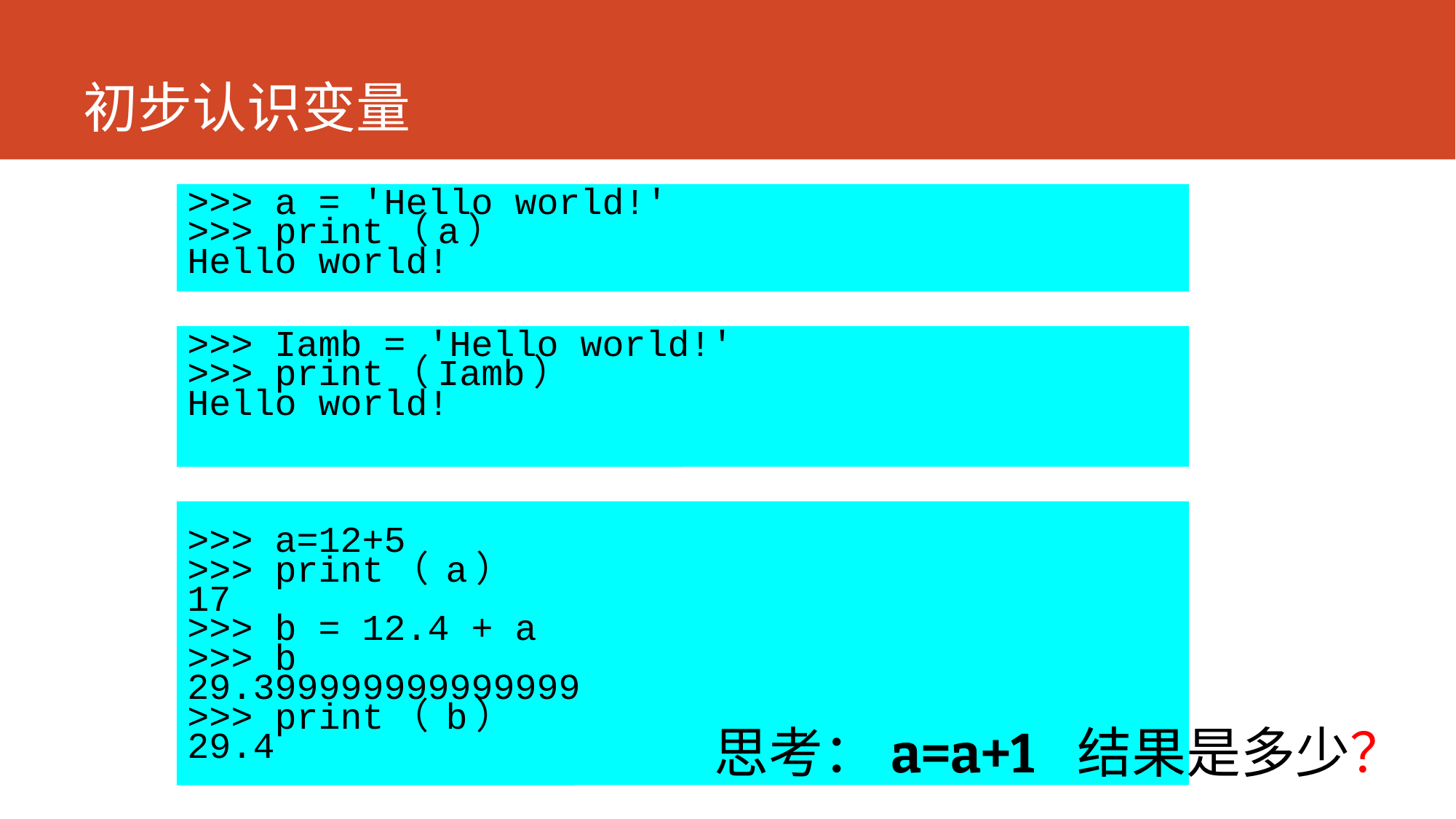

# 初步认识变量

>>> a = 'Hello world!'
>>> print（a）
Hello world!

>>> Iamb = 'Hello world!'
>>> print（Iamb）
Hello world!

>>> a=12+5
>>> print（ a）
17
>>> b = 12.4 + a
>>> b
29.399999999999999
>>> print（ b）
29.4
思考：a=a+1   结果是多少？